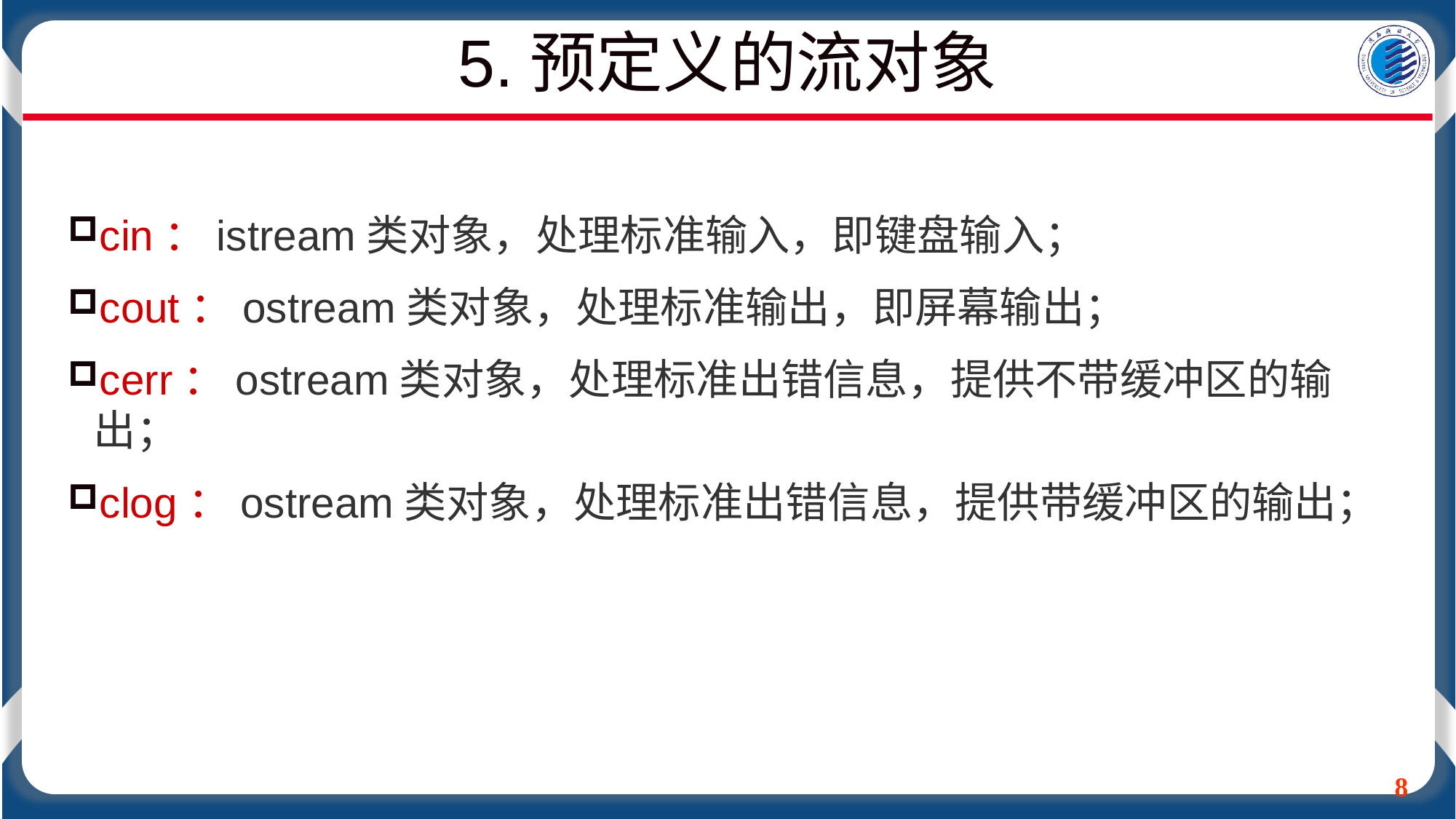

# 5.预定义的流对象
cin：istream类对象，处理标准输入，即键盘输入；
cout：ostream类对象，处理标准输出，即屏幕输出；
cerr：ostream类对象，处理标准出错信息，提供不带缓冲区的输出；
clog：ostream类对象，处理标准出错信息，提供带缓冲区的输出；

8